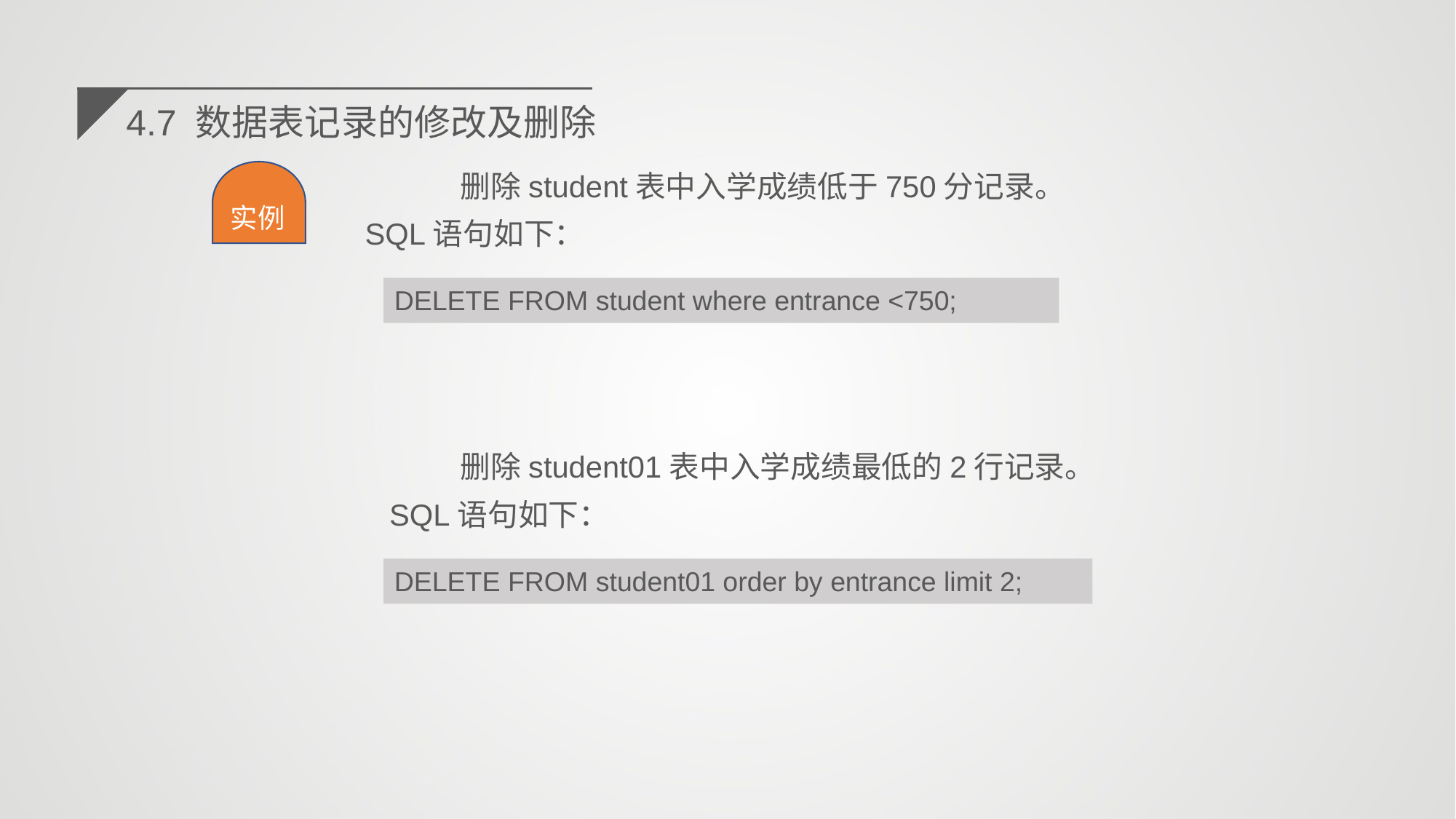

4.7 数据表记录的修改及删除

删除student表中入学成绩低于750分记录。
实例
SQL语句如下：

DELETE FROM student where entrance <750;

删除student01表中入学成绩最低的2行记录。
SQL语句如下：

DELETE FROM student01 order by entrance limit 2;